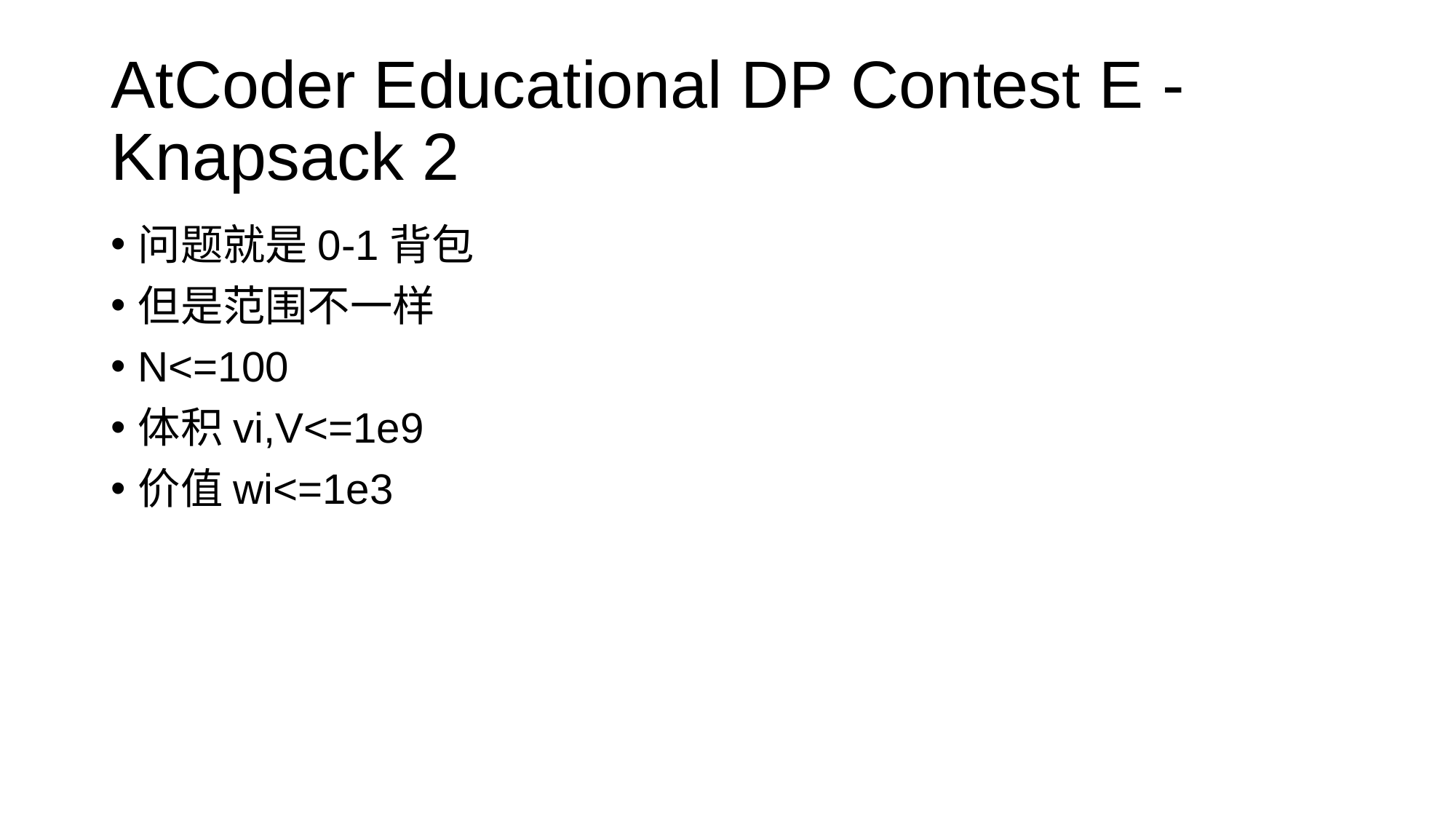

# AtCoder Educational DP Contest E - Knapsack 2
问题就是0-1背包
但是范围不一样
N<=100
体积vi,V<=1e9
价值wi<=1e3